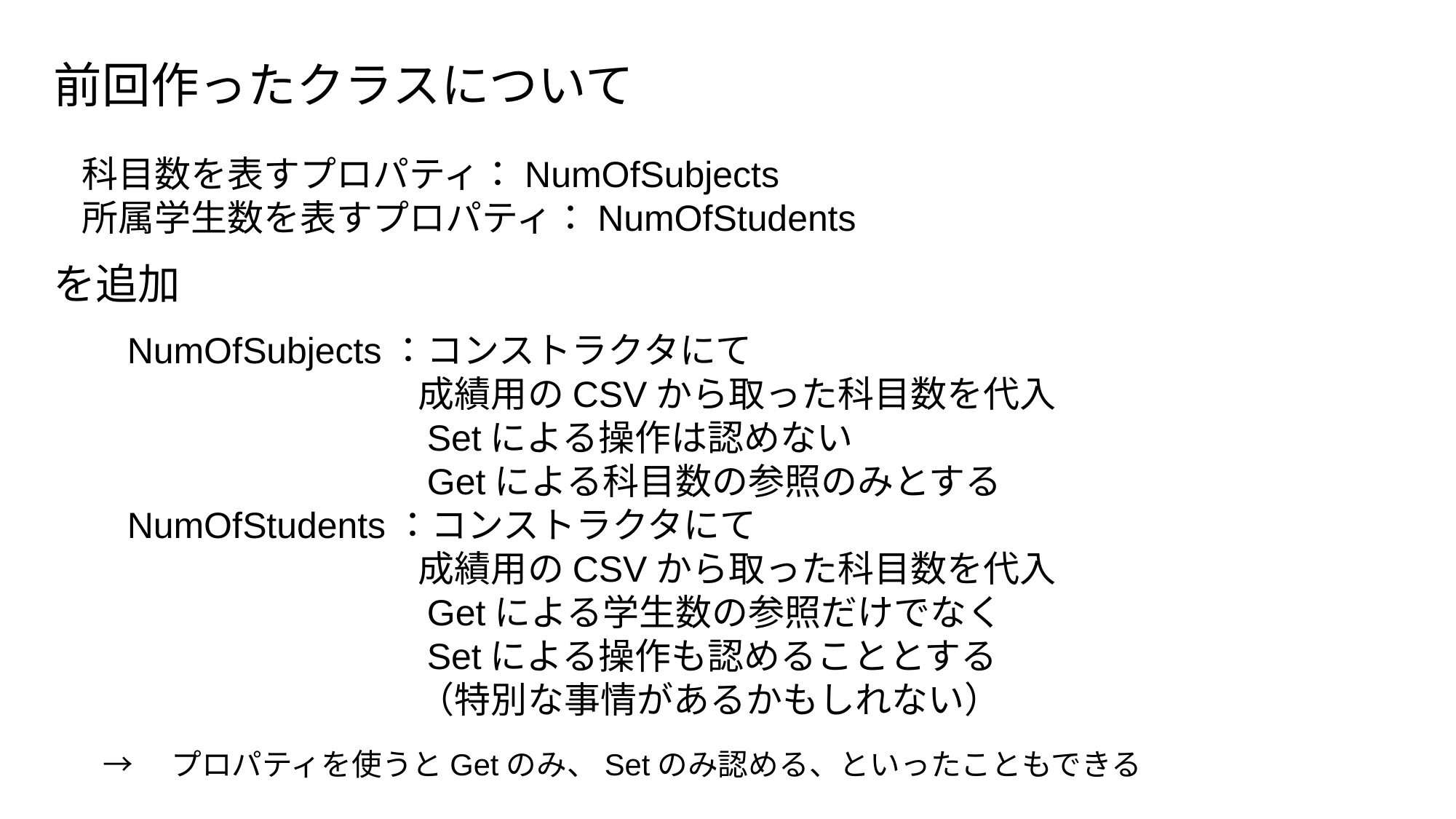

前回作ったクラスについて
科目数を表すプロパティ：NumOfSubjects
所属学生数を表すプロパティ：NumOfStudents
を追加
NumOfSubjects：コンストラクタにて
　　　　　　　　成績用のCSVから取った科目数を代入
　　　　　　　　Setによる操作は認めない
　　　　　　　　Getによる科目数の参照のみとする
NumOfStudents：コンストラクタにて
　　　　　　　　成績用のCSVから取った科目数を代入
　　　　　　　　Getによる学生数の参照だけでなく
　　　　　　　　Setによる操作も認めることとする
　　　　　　　　（特別な事情があるかもしれない）
→　プロパティを使うとGetのみ、Setのみ認める、といったこともできる